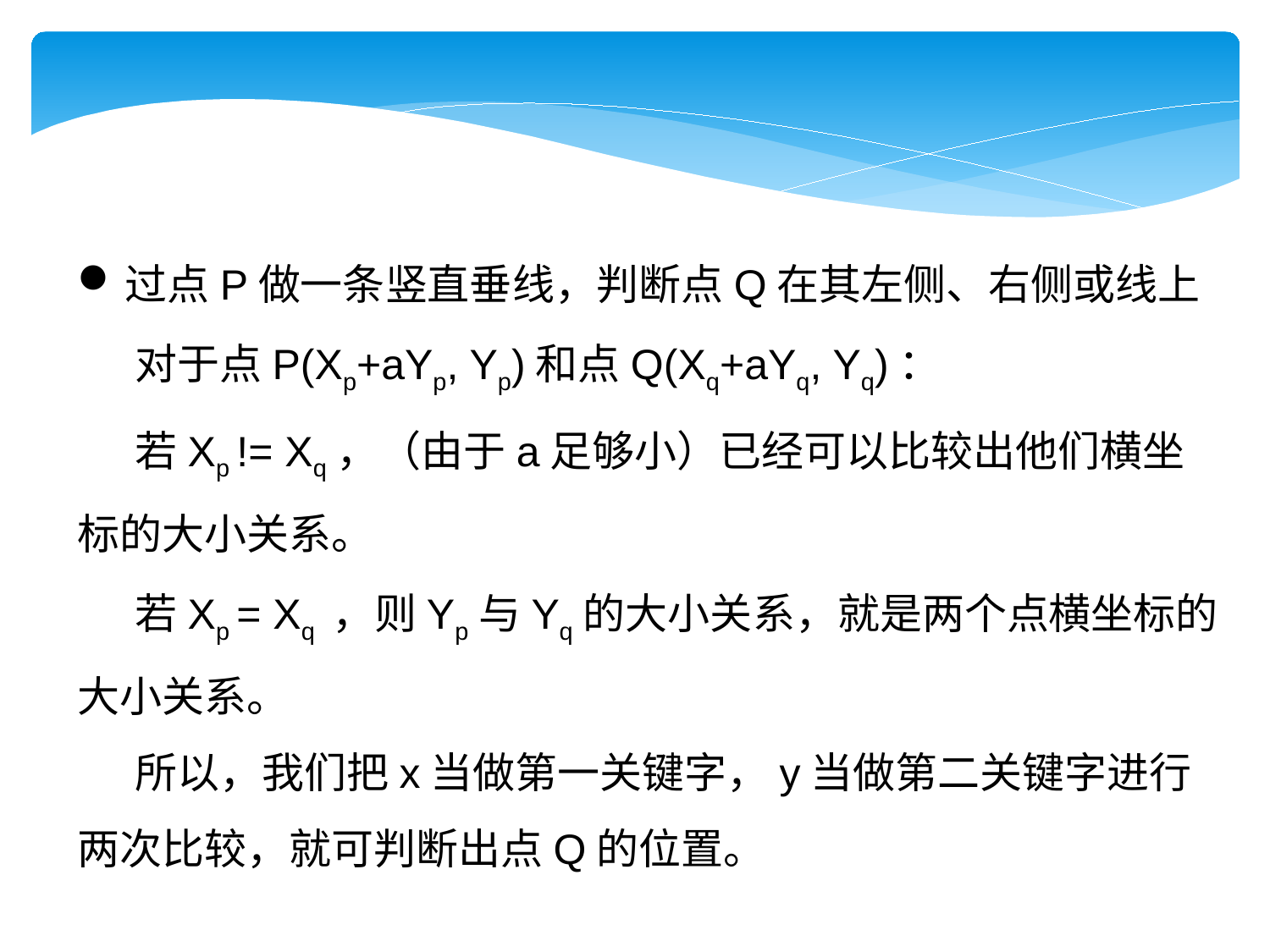

过点P做一条竖直垂线，判断点Q在其左侧、右侧或线上
     对于点P(Xp+aYp, Yp)和点Q(Xq+aYq, Yq)：
     若Xp != Xq，（由于a足够小）已经可以比较出他们横坐标的大小关系。
     若Xp = Xq ，则Yp与Yq的大小关系，就是两个点横坐标的大小关系。
     所以，我们把x当做第一关键字，y当做第二关键字进行两次比较，就可判断出点Q的位置。